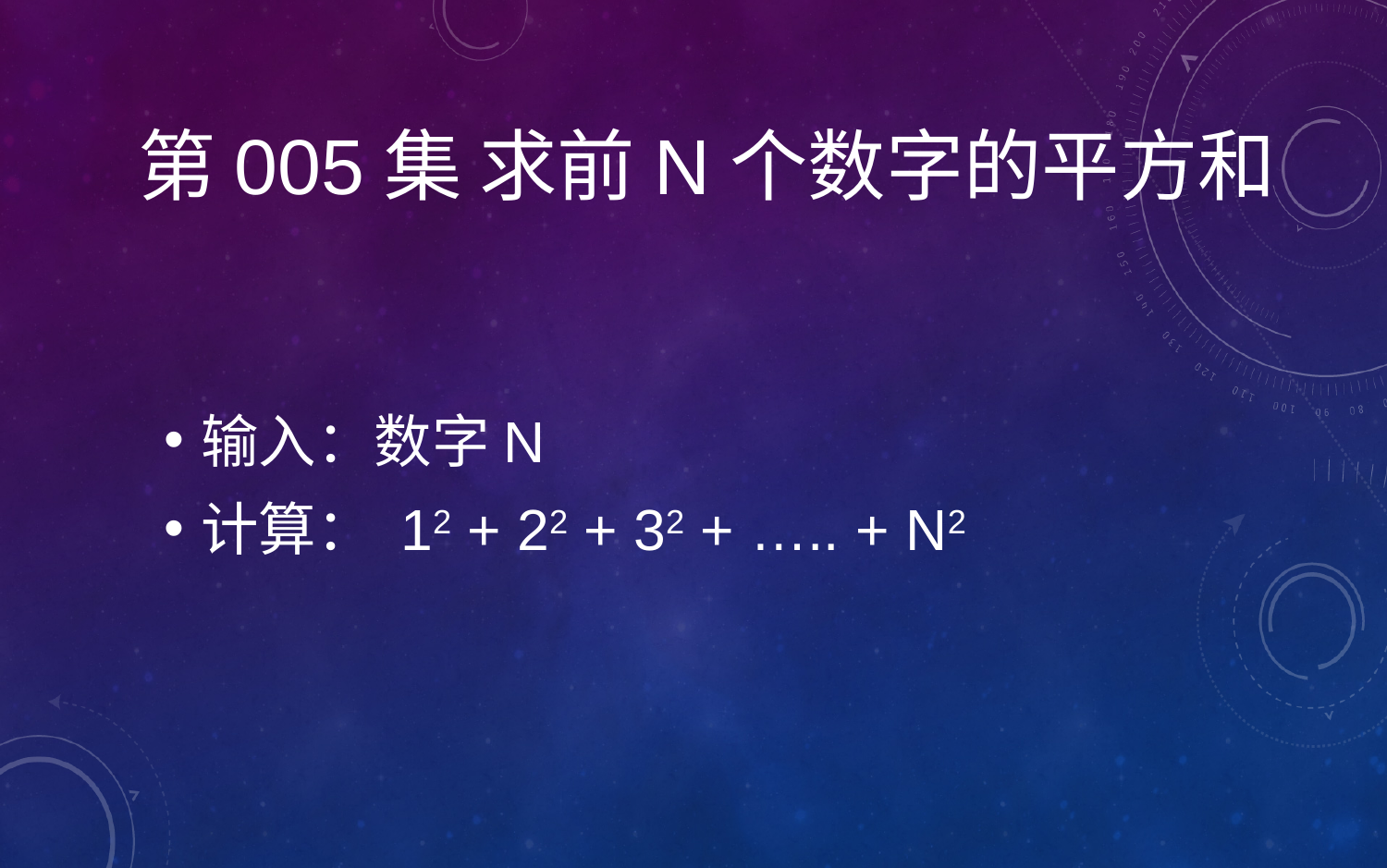

第005集 求前N个数字的平方和
输入：数字N
计算： 12 + 22 + 32 + ….. + N2